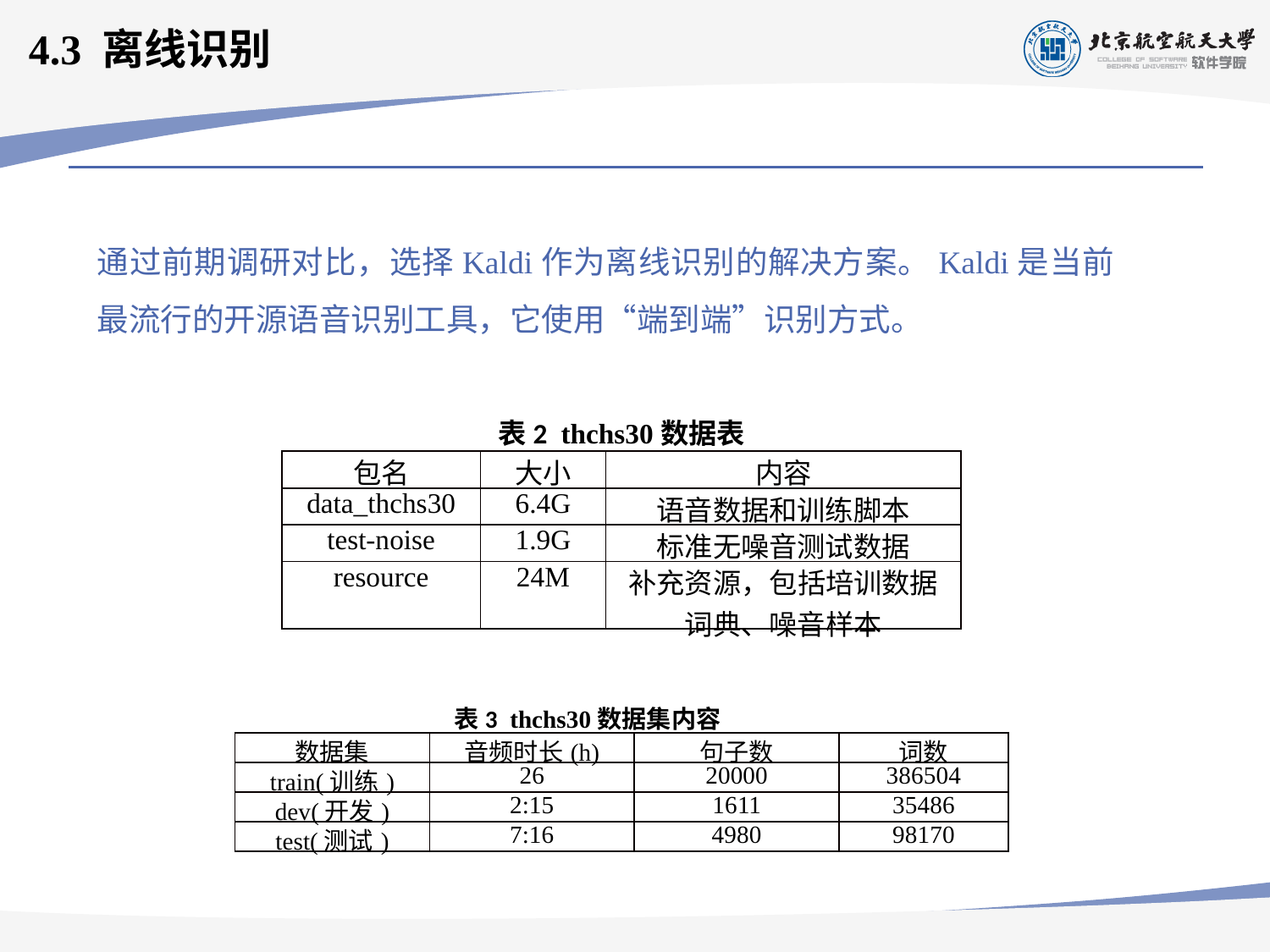

4.3 离线识别
通过前期调研对比，选择Kaldi作为离线识别的解决方案。Kaldi是当前最流行的开源语音识别工具，它使用“端到端”识别方式。

表2  thchs30数据表
| 包名 | 大小 | 内容 |
| --- | --- | --- |
| data\_thchs30 | 6.4G | 语音数据和训练脚本 |
| test-noise | 1.9G | 标准无噪音测试数据 |
| resource | 24M | 补充资源，包括培训数据词典、噪音样本 |
表3  thchs30数据集内容
| 数据集 | 音频时长(h) | 句子数 | 词数 |
| --- | --- | --- | --- |
| train(训练) | 26 | 20000 | 386504 |
| dev(开发) | 2:15 | 1611 | 35486 |
| test(测试) | 7:16 | 4980 | 98170 |